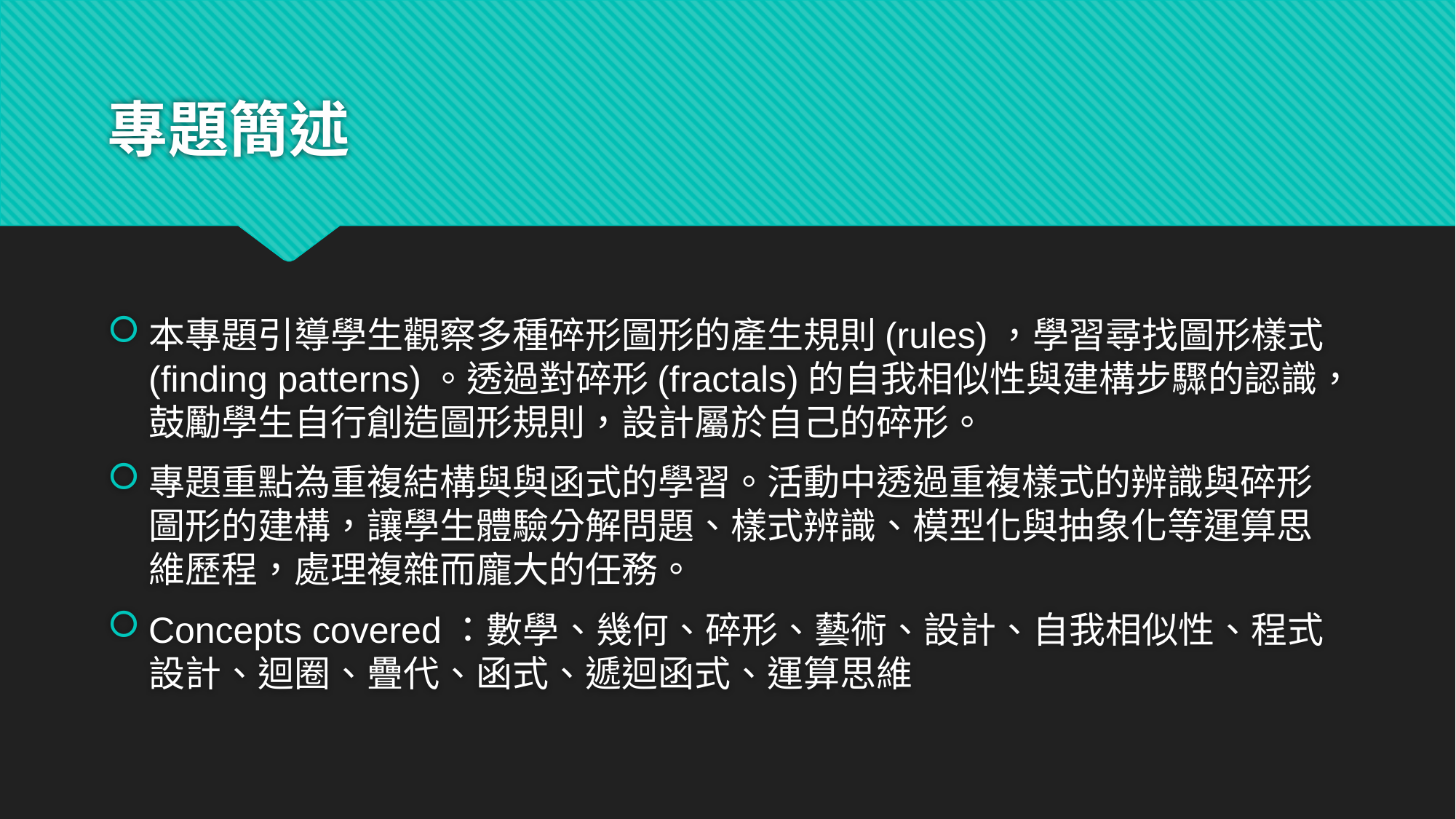

# 專題簡述
本專題引導學生觀察多種碎形圖形的產生規則(rules)，學習尋找圖形樣式(finding patterns)。透過對碎形(fractals)的自我相似性與建構步驟的認識，鼓勵學生自行創造圖形規則，設計屬於自己的碎形。
專題重點為重複結構與與函式的學習。活動中透過重複樣式的辨識與碎形圖形的建構，讓學生體驗分解問題、樣式辨識、模型化與抽象化等運算思維歷程，處理複雜而龐大的任務。
Concepts covered：數學、幾何、碎形、藝術、設計、自我相似性、程式設計、迴圈、疊代、函式、遞迴函式、運算思維